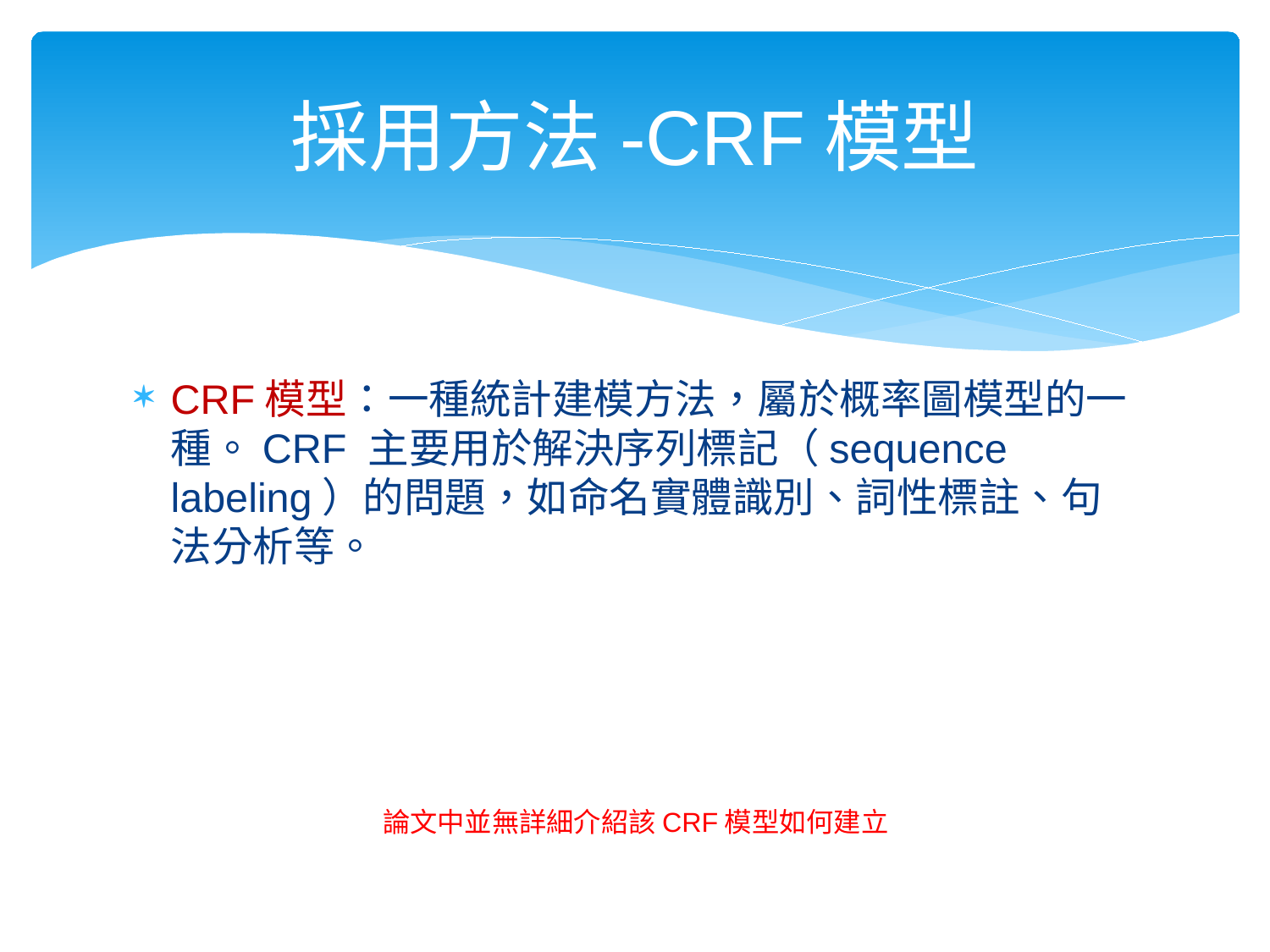

# 採用方法-CRF模型
CRF模型：一種統計建模方法，屬於概率圖模型的一種。CRF 主要用於解決序列標記（sequence labeling）的問題，如命名實體識別、詞性標註、句法分析等。

論文中並無詳細介紹該CRF模型如何建立